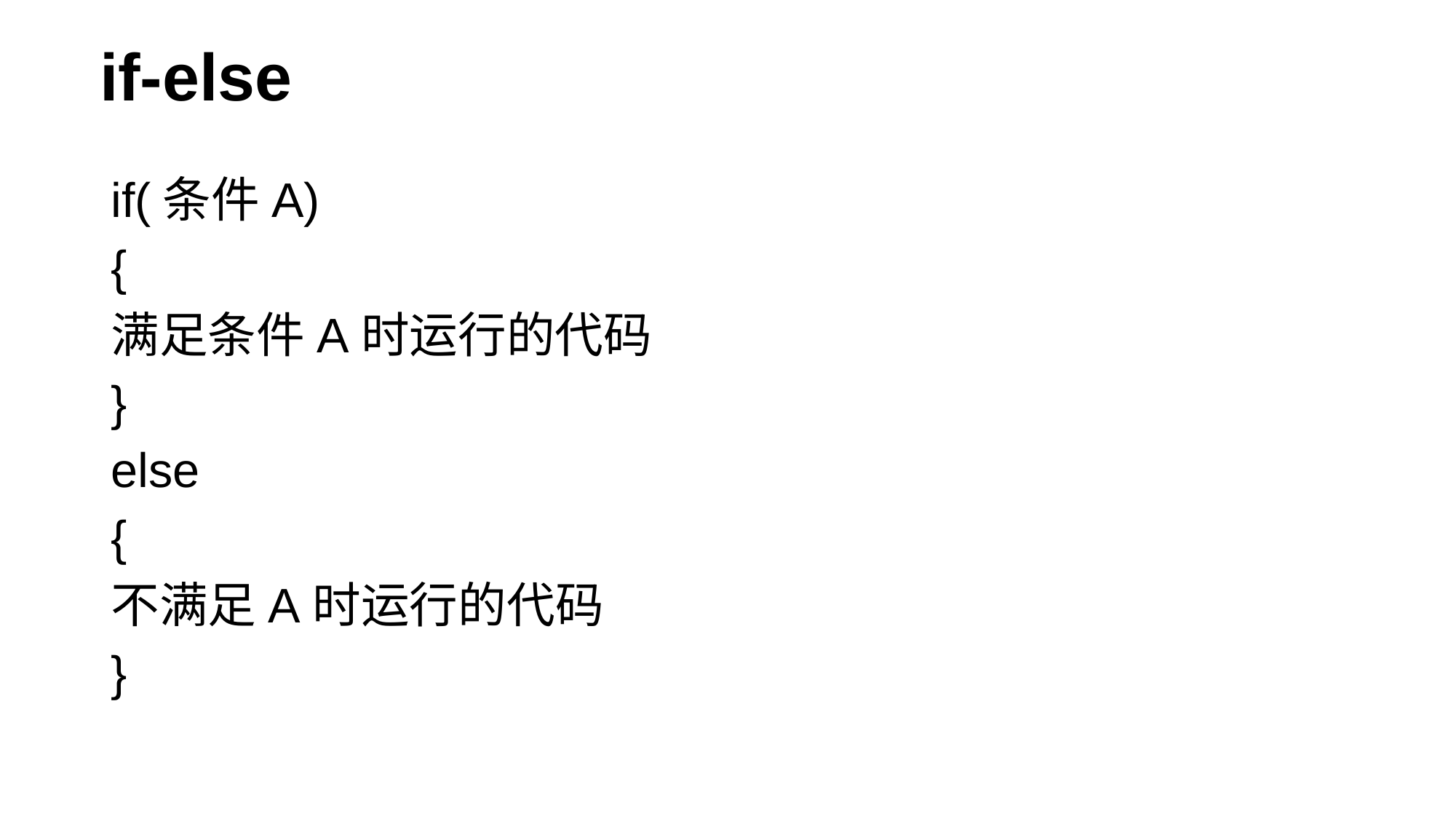

# if-else
if(条件A)
{
满足条件A时运行的代码
}
else
{
不满足A时运行的代码
}